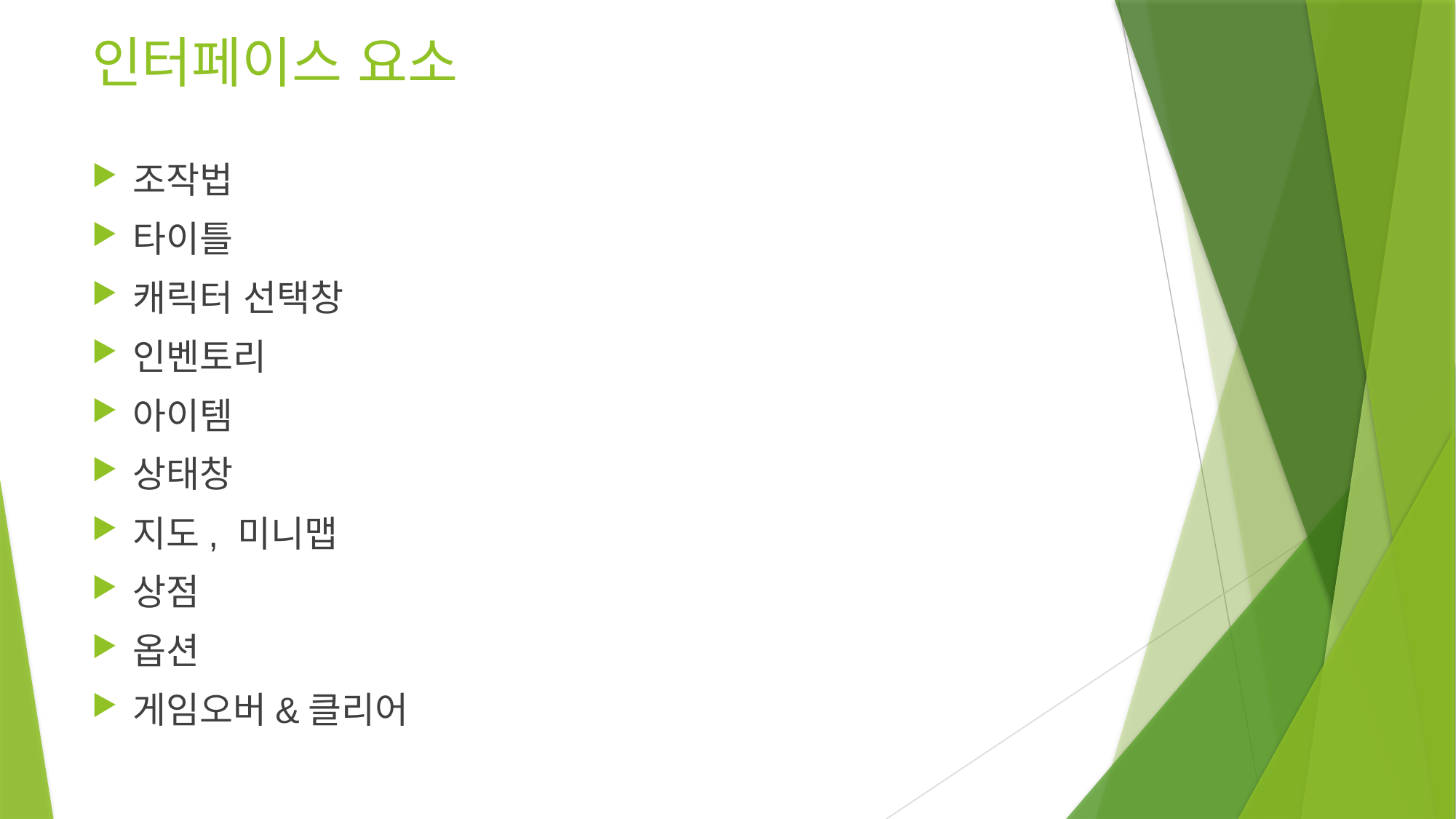

# 인터페이스 요소
조작법
타이틀
캐릭터 선택창
인벤토리
아이템
상태창
지도, 미니맵
상점
옵션
게임오버&클리어